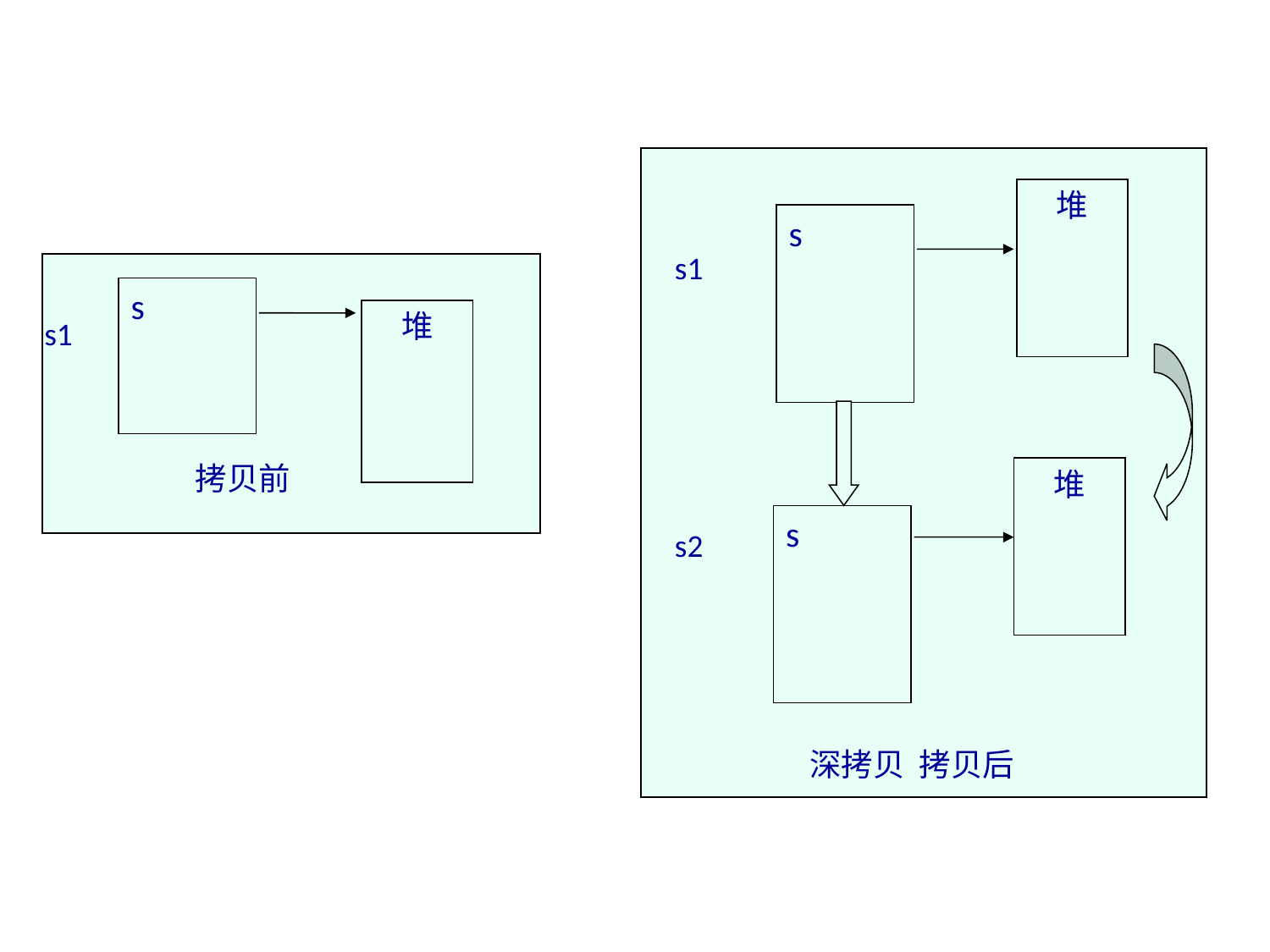

堆
s
s1

堆
s
s2

深拷贝  拷贝后

s

堆
s1

拷贝前